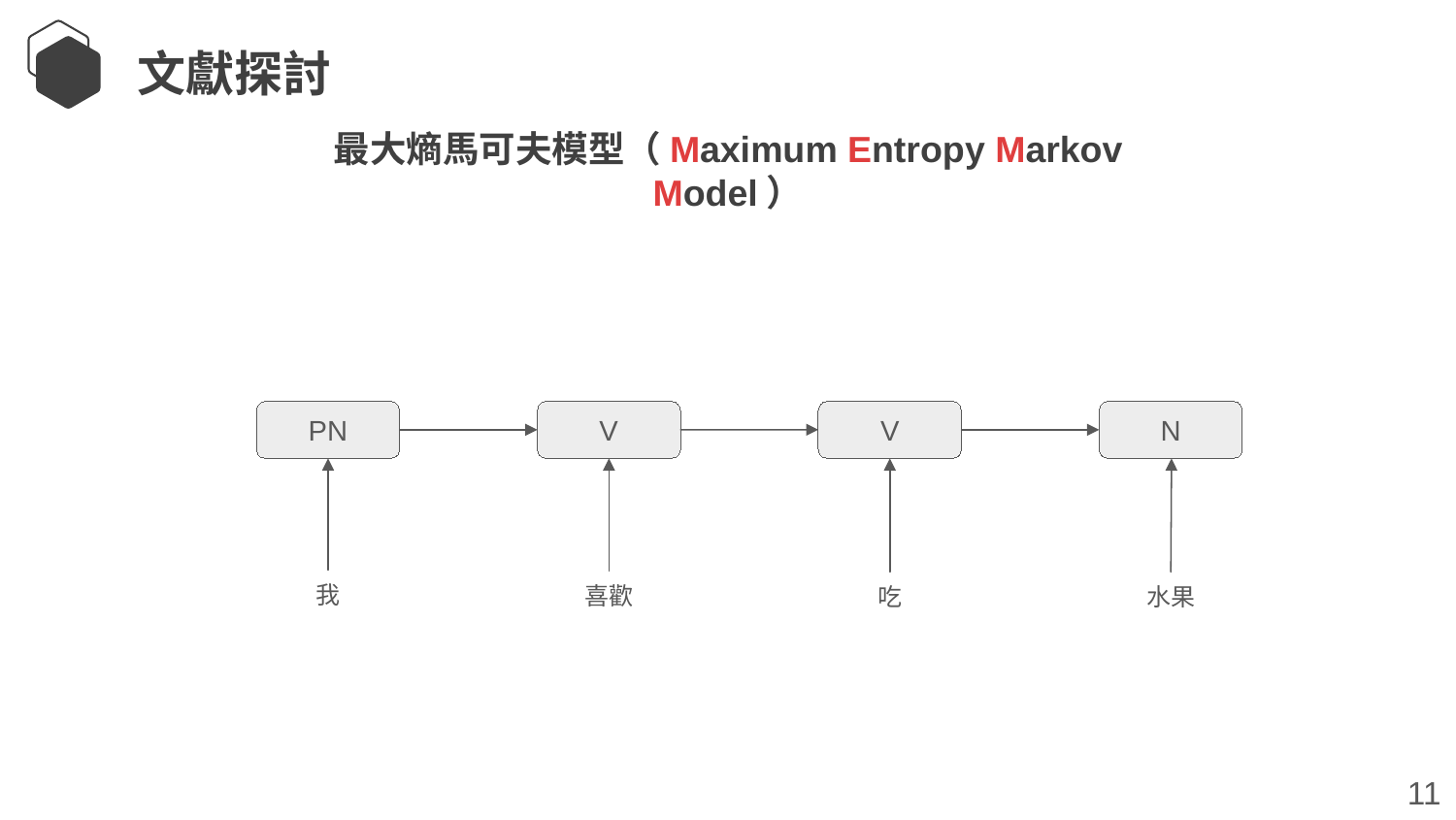

文獻探討
最大熵馬可夫模型（Maximum Entropy Markov Model）
PN
V
V
N
我
喜歡
吃
水果
11